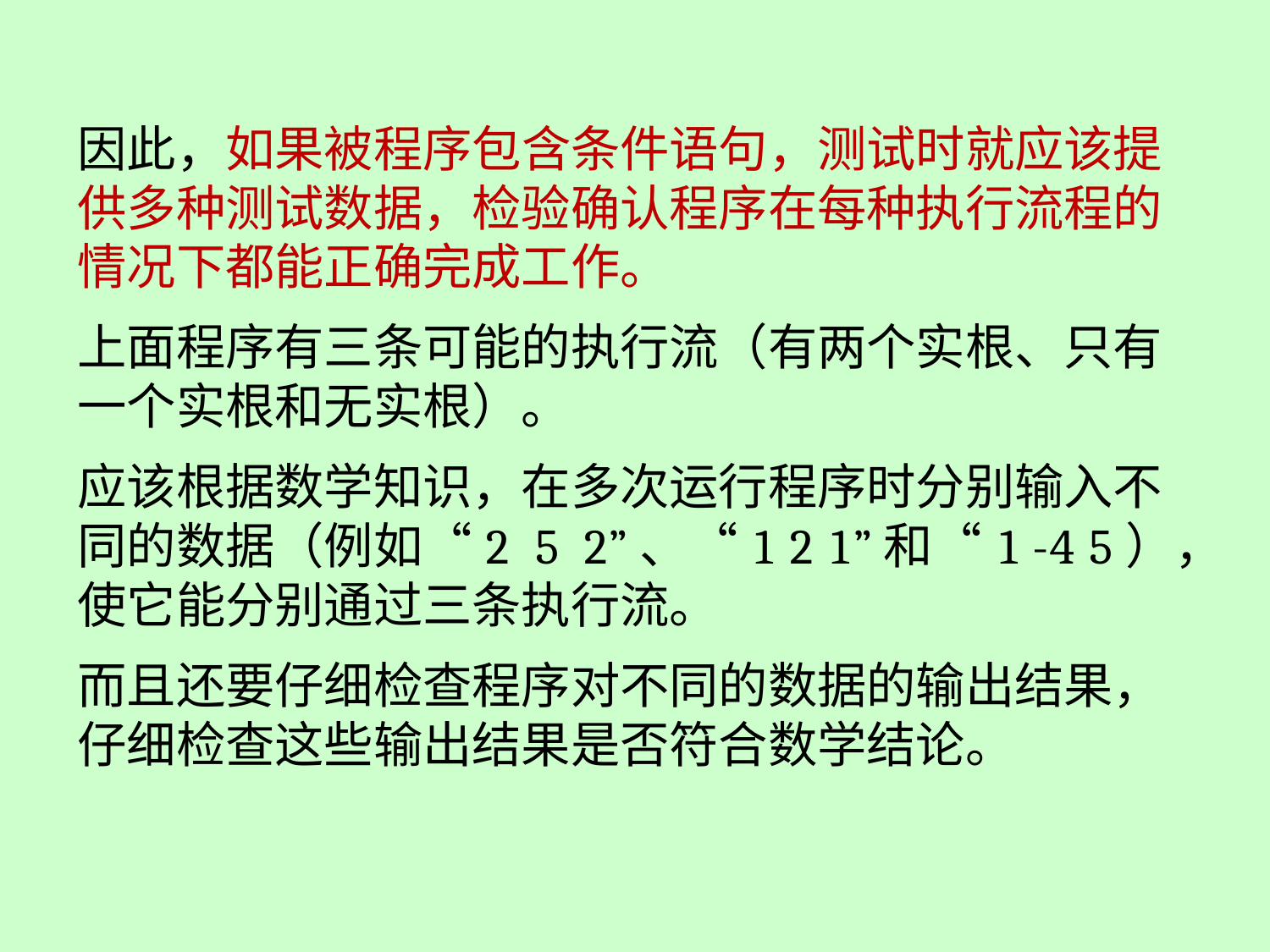

因此，如果被程序包含条件语句，测试时就应该提供多种测试数据，检验确认程序在每种执行流程的情况下都能正确完成工作。
上面程序有三条可能的执行流（有两个实根、只有一个实根和无实根）。
应该根据数学知识，在多次运行程序时分别输入不同的数据（例如“2  5  2”、“1 2 1”和“1 -4 5），使它能分别通过三条执行流。
而且还要仔细检查程序对不同的数据的输出结果，仔细检查这些输出结果是否符合数学结论。
18